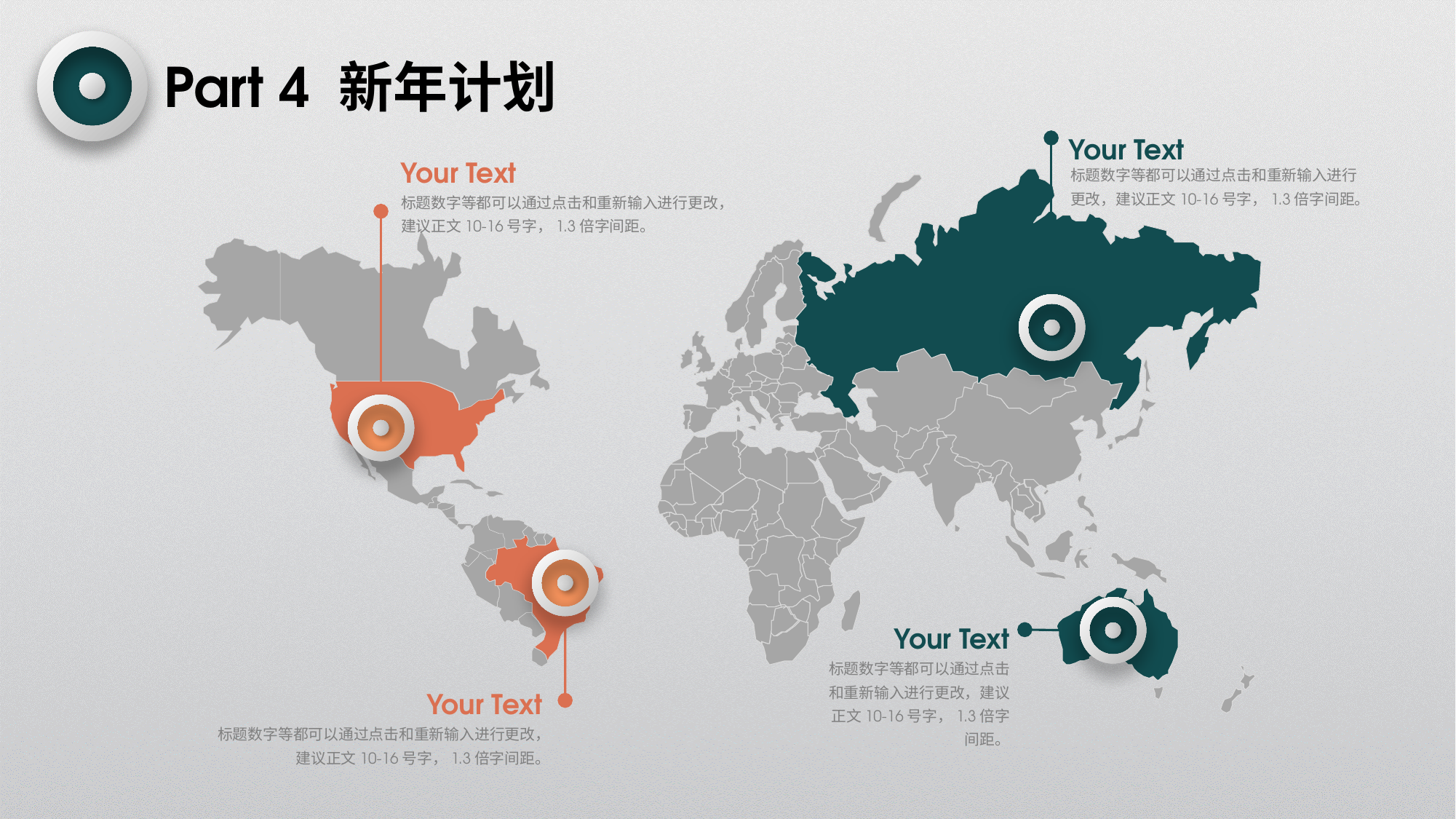

Part 4 新年计划
Your Text
Your Text
标题数字等都可以通过点击和重新输入进行更改，建议正文10-16号字，1.3倍字间距。

标题数字等都可以通过点击和重新输入进行更改，建议正文10-16号字，1.3倍字间距。

Your Text
标题数字等都可以通过点击和重新输入进行更改，建议正文10-16号字，1.3倍字间距。
Your Text
标题数字等都可以通过点击和重新输入进行更改，建议正文10-16号字，1.3倍字间距。